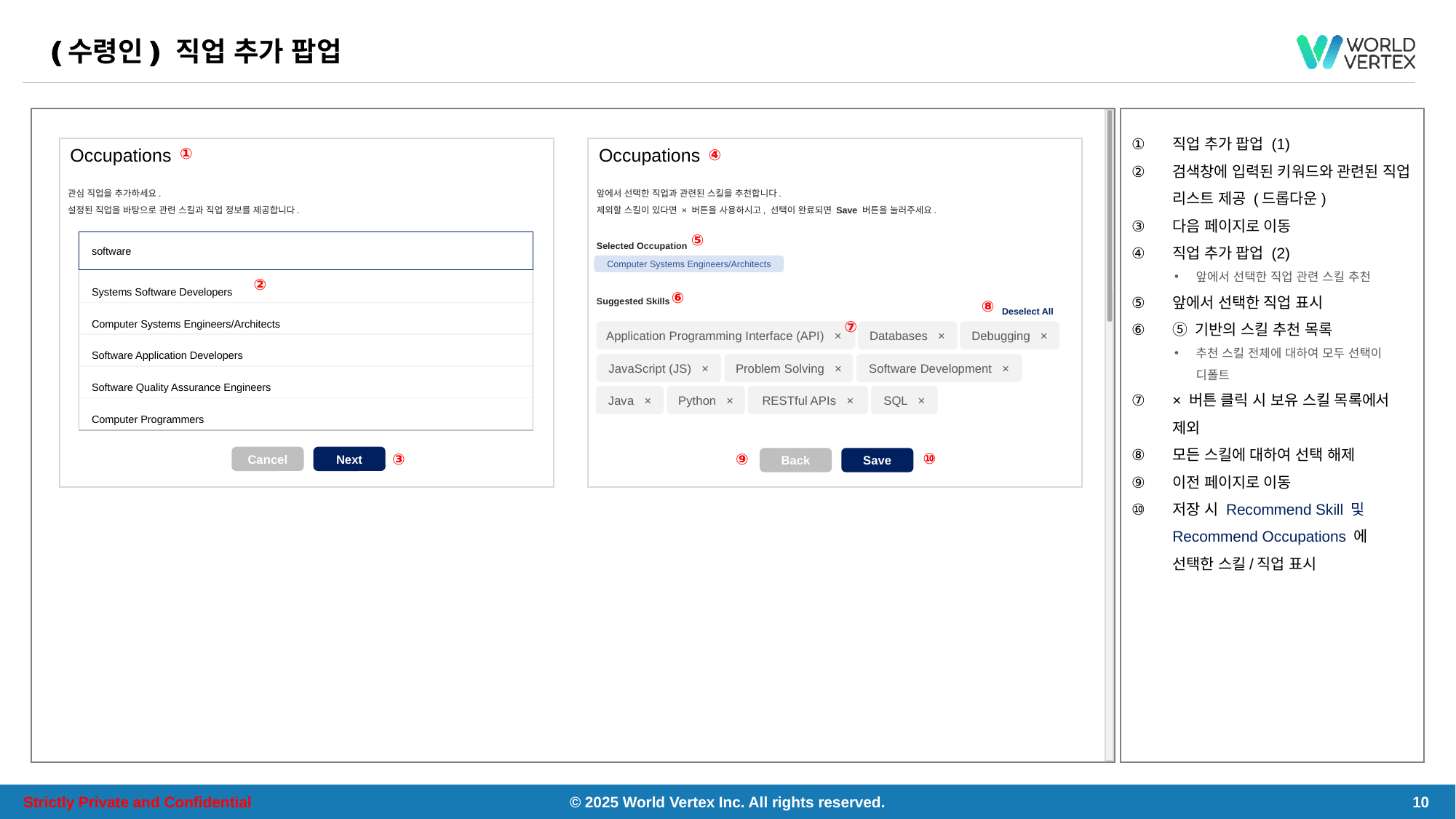

# (수령인) 직업 추가 팝업

직업 추가 팝업 (1)
검색창에 입력된 키워드와 관련된 직업 리스트 제공 (드롭다운)
다음 페이지로 이동
직업 추가 팝업 (2)
앞에서 선택한 직업 관련 스킬 추천
앞에서 선택한 직업 표시
⑤ 기반의 스킬 추천 목록
추천 스킬 전체에 대하여 모두 선택이 디폴트
× 버튼 클릭 시 보유 스킬 목록에서 제외
모든 스킬에 대하여 선택 해제
이전 페이지로 이동
저장 시 Recommend Skill 및 Recommend Occupations 에 선택한 스킬/직업 표시

①
Occupations
관심 직업을 추가하세요.
설정된 직업을 바탕으로 관련 스킬과 직업 정보를 제공합니다.
Systems Software Developers
Computer Systems Engineers/Architects
Software Application Developers
Software Quality Assurance Engineers
Computer Programmers
software
②
③
Cancel
Next
Occupations
④
앞에서 선택한 직업과 관련된 스킬을 추천합니다.
제외할 스킬이 있다면 × 버튼을 사용하시고, 선택이 완료되면 Save 버튼을 눌러주세요.
⑤
Selected Occupation
Computer Systems Engineers/Architects
⑥
Suggested Skills
⑧
Deselect All
⑦
Application Programming Interface (API)   ×
Databases   ×
Debugging   ×
JavaScript (JS)   ×
Problem Solving   ×
Software Development   ×
Java   ×
Python   ×
RESTful APIs   ×
SQL   ×
⑩
⑨
Back
Save